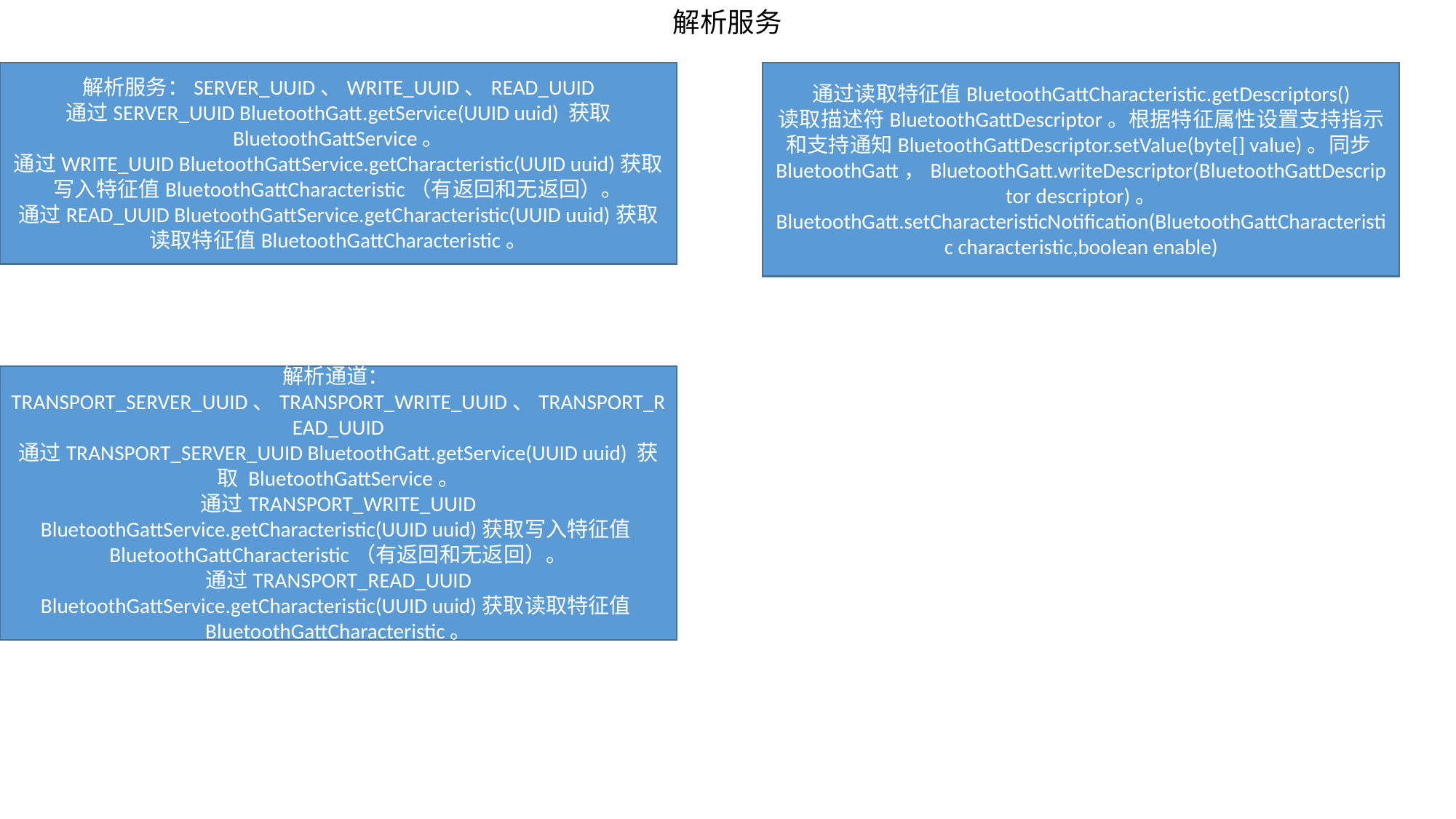

解析服务
解析服务：SERVER_UUID、WRITE_UUID、READ_UUID
通过SERVER_UUID BluetoothGatt.getService(UUID uuid) 获取 BluetoothGattService。
通过WRITE_UUID BluetoothGattService.getCharacteristic(UUID uuid)获取写入特征值BluetoothGattCharacteristic（有返回和无返回）。
通过READ_UUID BluetoothGattService.getCharacteristic(UUID uuid)获取读取特征值BluetoothGattCharacteristic。
通过读取特征值BluetoothGattCharacteristic.getDescriptors()
读取描述符BluetoothGattDescriptor。根据特征属性设置支持指示和支持通知BluetoothGattDescriptor.setValue(byte[] value)。同步BluetoothGatt，BluetoothGatt.writeDescriptor(BluetoothGattDescriptor descriptor)。
BluetoothGatt.setCharacteristicNotification(BluetoothGattCharacteristic characteristic,boolean enable)
解析通道：TRANSPORT_SERVER_UUID、TRANSPORT_WRITE_UUID、TRANSPORT_READ_UUID
通过TRANSPORT_SERVER_UUID BluetoothGatt.getService(UUID uuid) 获取 BluetoothGattService。
通过TRANSPORT_WRITE_UUID BluetoothGattService.getCharacteristic(UUID uuid)获取写入特征值BluetoothGattCharacteristic（有返回和无返回）。
通过TRANSPORT_READ_UUID BluetoothGattService.getCharacteristic(UUID uuid)获取读取特征值BluetoothGattCharacteristic。